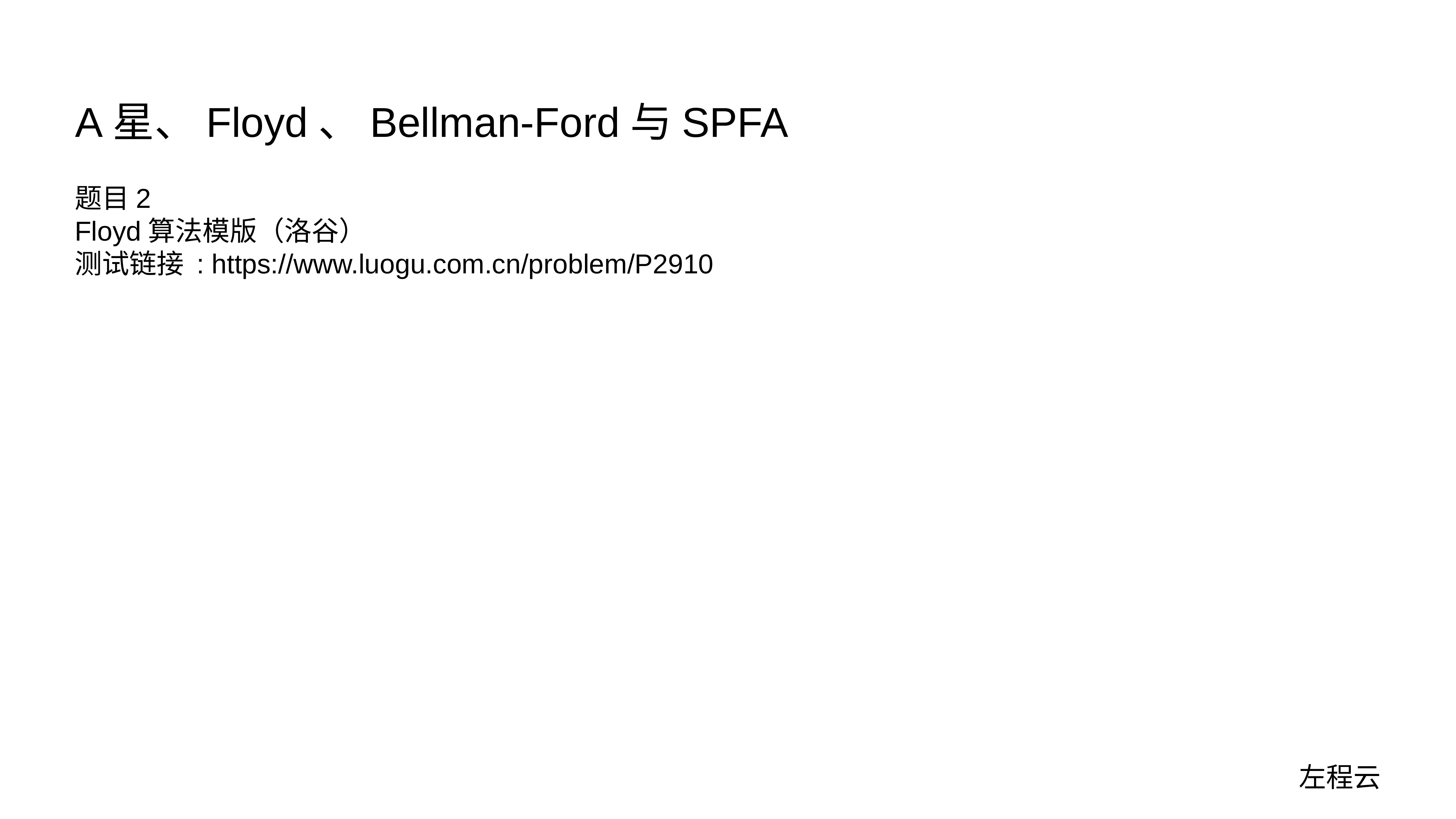

# A星、Floyd、Bellman-Ford与SPFA
题目2
Floyd算法模版（洛谷）
测试链接 : https://www.luogu.com.cn/problem/P2910
左程云